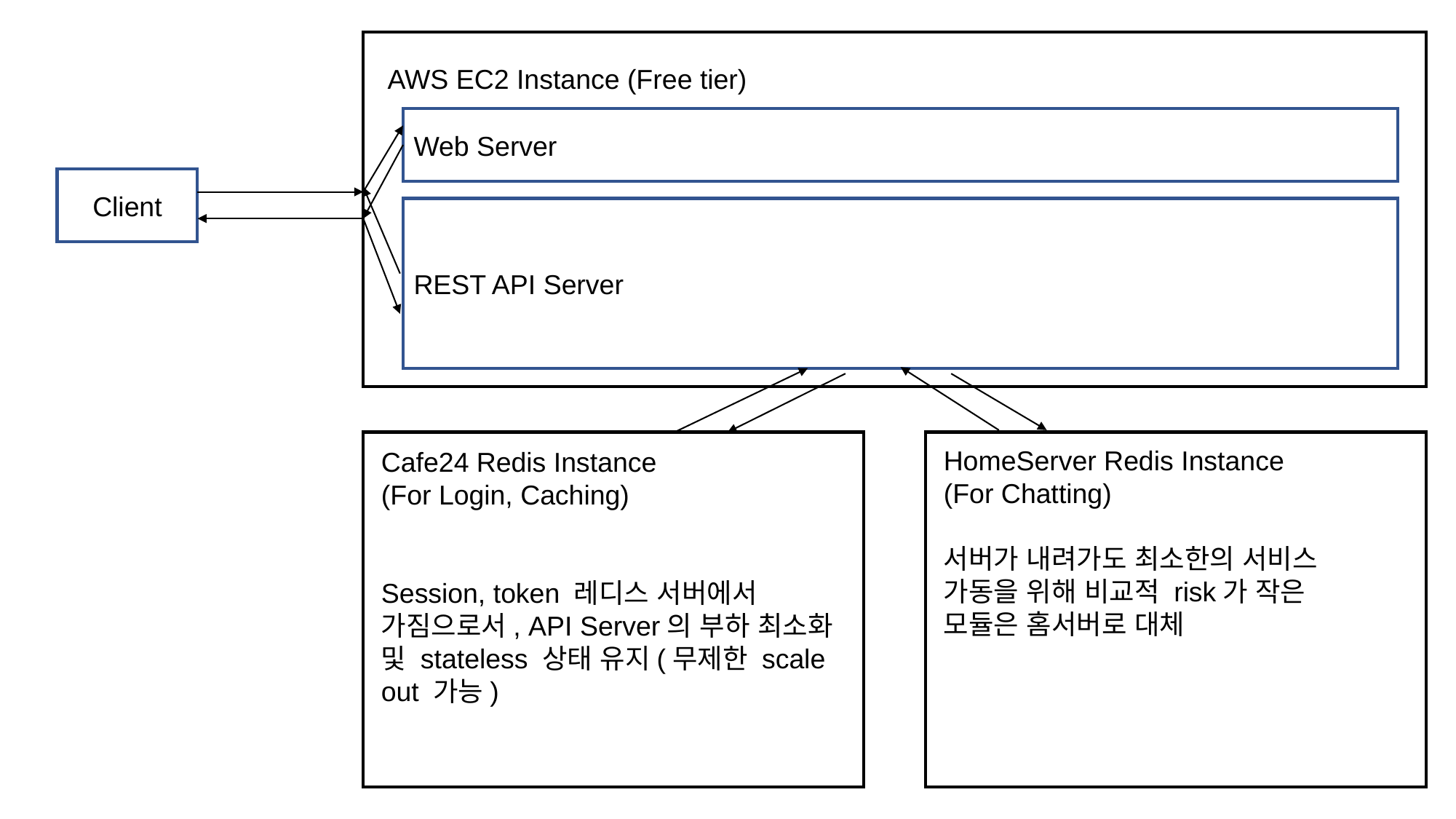

AWS EC2 Instance (Free tier)
Web Server
Client
REST API Server

HomeServer Redis Instance
(For Chatting)

서버가 내려가도 최소한의 서비스 가동을 위해 비교적 risk가 작은 모듈은 홈서버로 대체
Cafe24 Redis Instance
(For Login, Caching)

Session, token 레디스 서버에서 가짐으로서, API Server의 부하 최소화 및 stateless 상태 유지(무제한 scale out 가능)